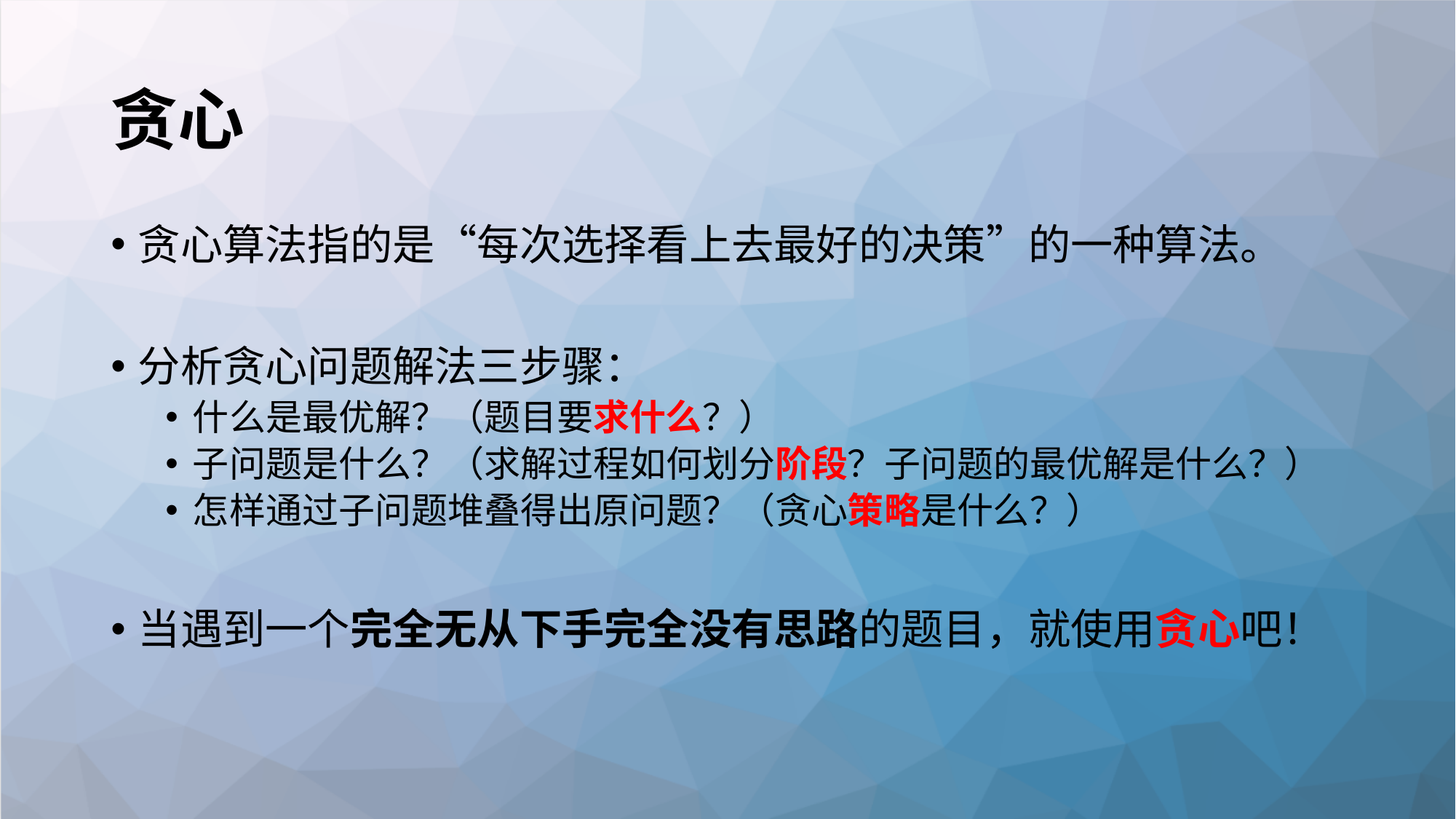

# 贪心
贪心算法指的是“每次选择看上去最好的决策”的一种算法。

分析贪心问题解法三步骤：
什么是最优解？（题目要求什么？）
子问题是什么？（求解过程如何划分阶段？子问题的最优解是什么？）
怎样通过子问题堆叠得出原问题？（贪心策略是什么？）

当遇到一个完全无从下手完全没有思路的题目，就使用贪心吧！